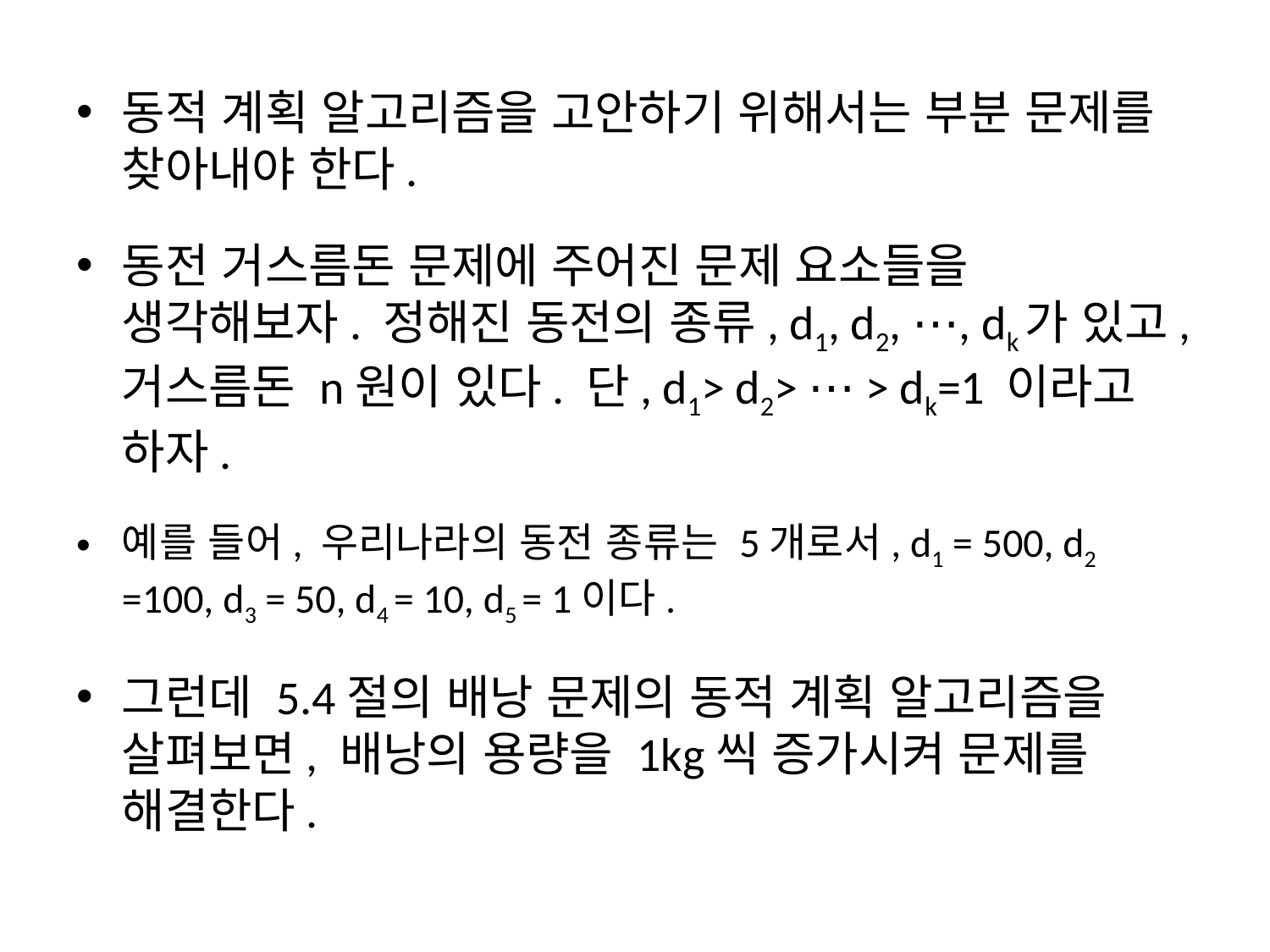

동적 계획 알고리즘을 고안하기 위해서는 부분 문제를 찾아내야 한다.
동전 거스름돈 문제에 주어진 문제 요소들을 생각해보자. 정해진 동전의 종류, d1, d2, ⋯, dk가 있고, 거스름돈 n원이 있다. 단, d1> d2> ⋯ > dk=1 이라고 하자.
예를 들어, 우리나라의 동전 종류는 5개로서, d1 = 500, d2 =100, d3 = 50, d4 = 10, d5 = 1이다.
그런데 5.4절의 배낭 문제의 동적 계획 알고리즘을 살펴보면, 배낭의 용량을 1kg씩 증가시켜 문제를 해결한다.